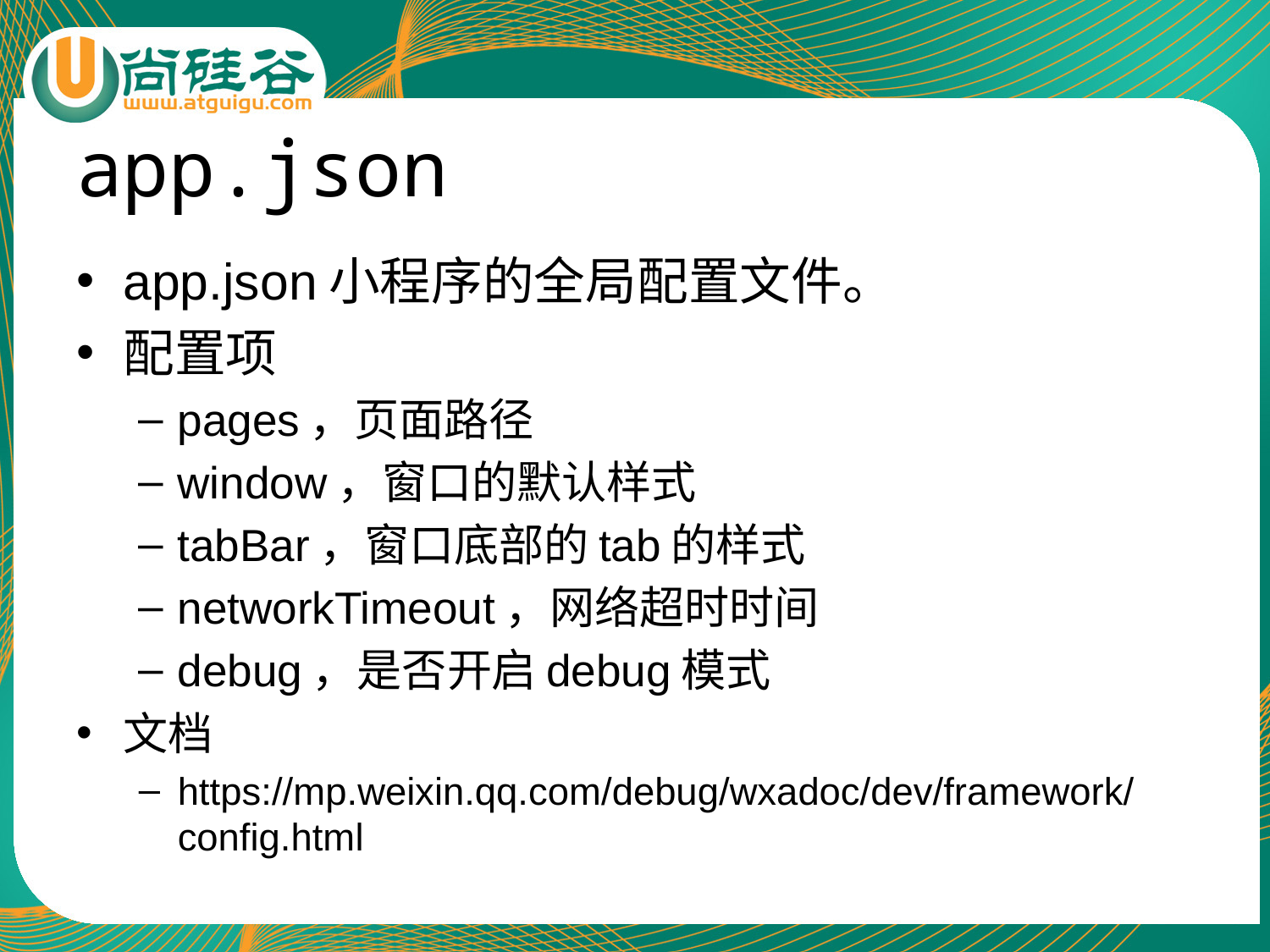

# app.json
app.json小程序的全局配置文件。
配置项
pages，页面路径
window，窗口的默认样式
tabBar，窗口底部的tab的样式
networkTimeout，网络超时时间
debug，是否开启debug模式
文档
https://mp.weixin.qq.com/debug/wxadoc/dev/framework/config.html